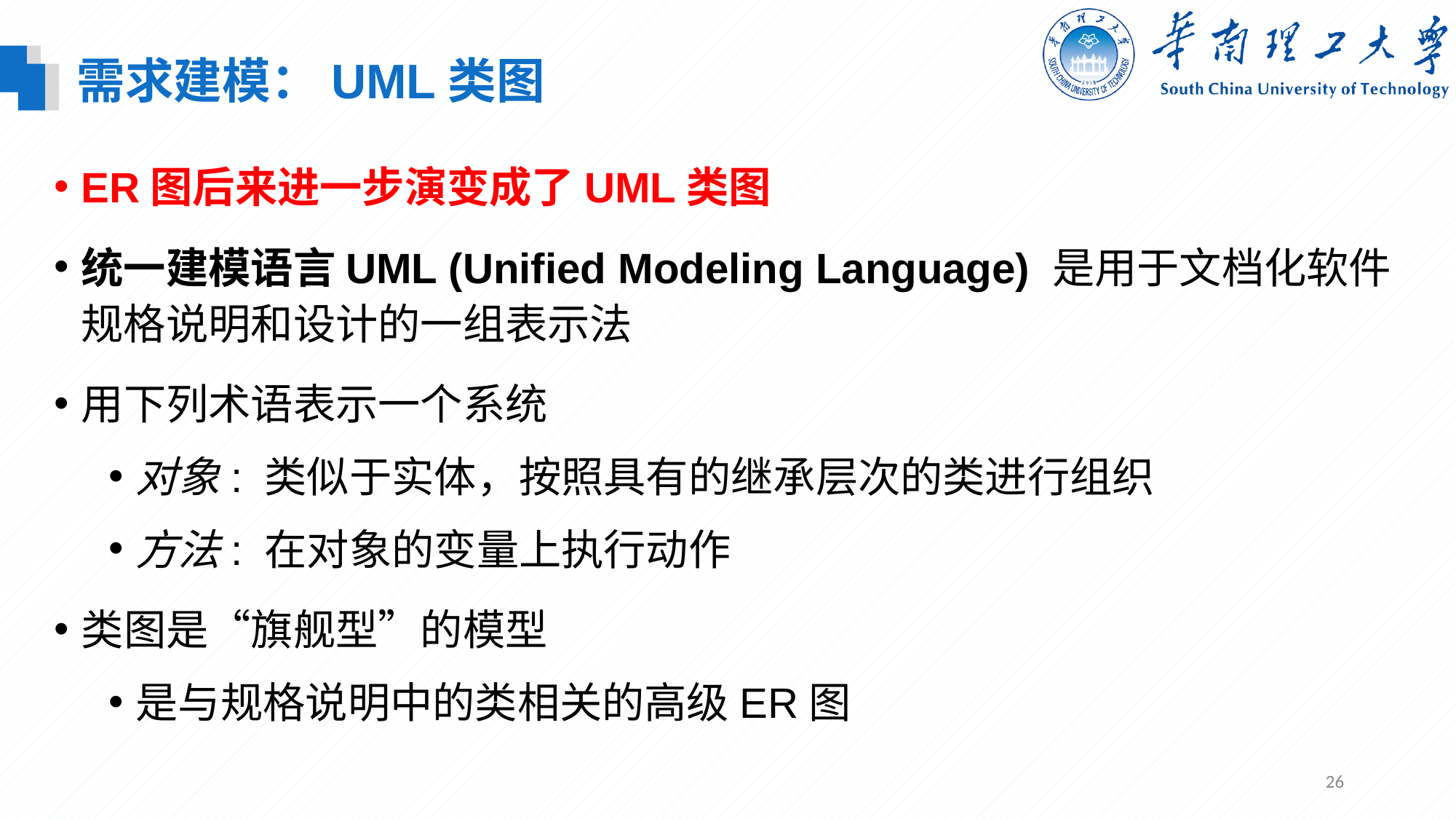

需求建模：UML类图
ER图后来进一步演变成了UML类图
统一建模语言UML (Unified Modeling Language) 是用于文档化软件规格说明和设计的一组表示法
用下列术语表示一个系统
对象: 类似于实体，按照具有的继承层次的类进行组织
方法: 在对象的变量上执行动作
类图是“旗舰型”的模型
是与规格说明中的类相关的高级ER图
26